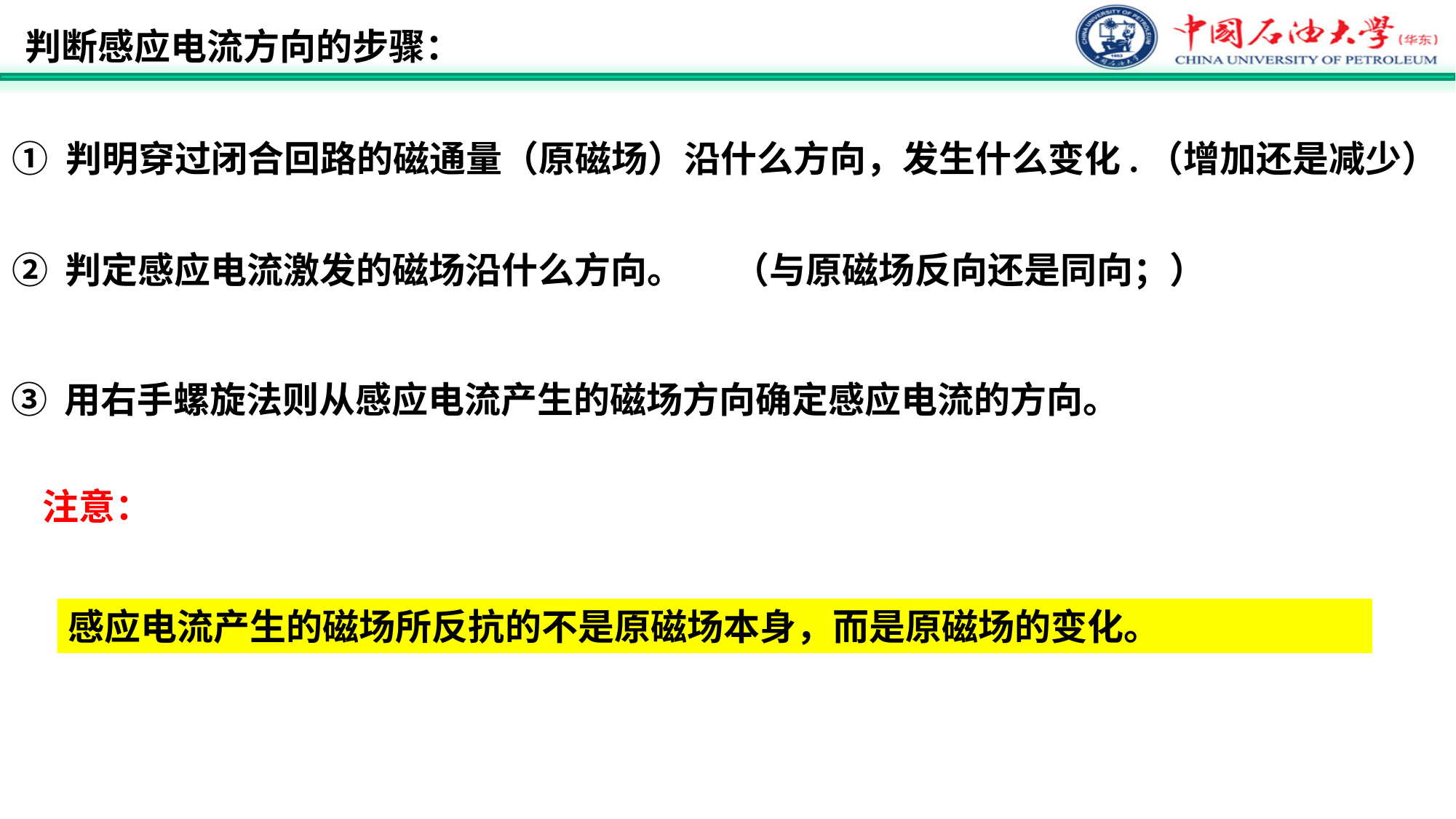

判断感应电流方向的步骤：
① 判明穿过闭合回路的磁通量（原磁场）沿什么方向，发生什么变化.（增加还是减少）
② 判定感应电流激发的磁场沿什么方向。      （与原磁场反向还是同向；）
③ 用右手螺旋法则从感应电流产生的磁场方向确定感应电流的方向。
注意：
感应电流产生的磁场所反抗的不是原磁场本身，而是原磁场的变化。